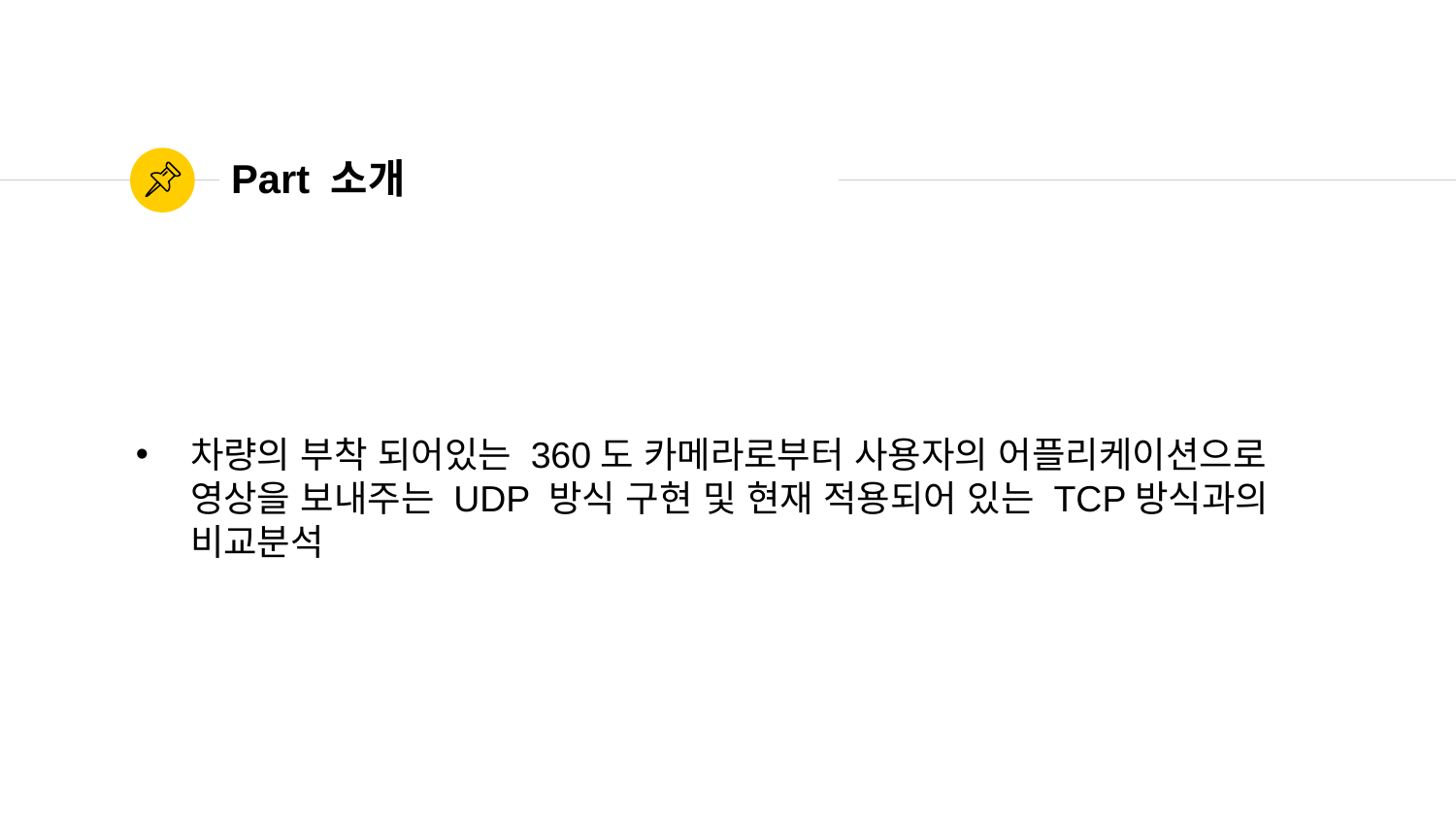

# Part 소개

차량의 부착 되어있는 360도 카메라로부터 사용자의 어플리케이션으로 영상을 보내주는 UDP 방식 구현 및 현재 적용되어 있는 TCP방식과의 비교분석